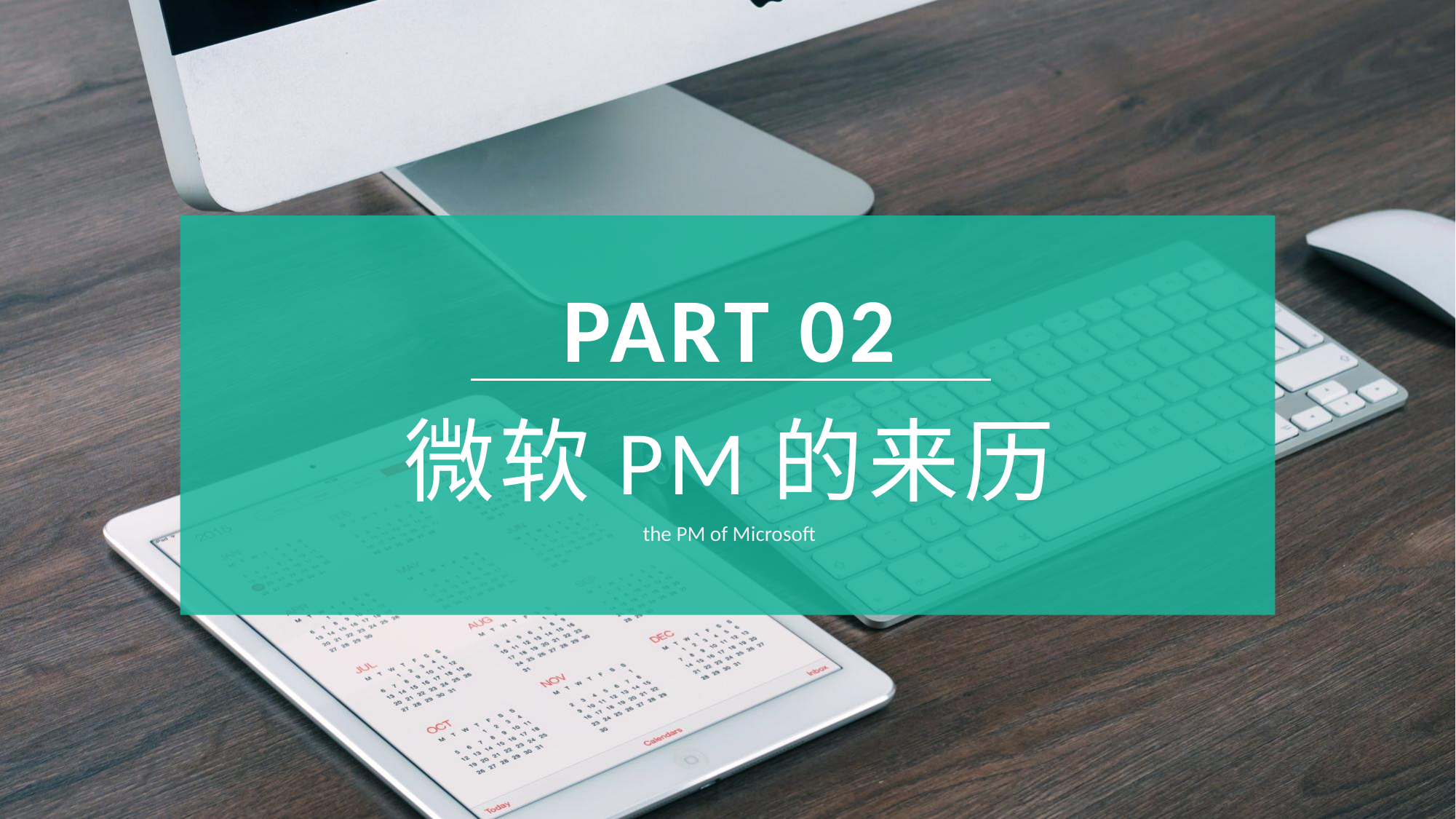

PART 02
微软PM的来历
the PM of Microsoft